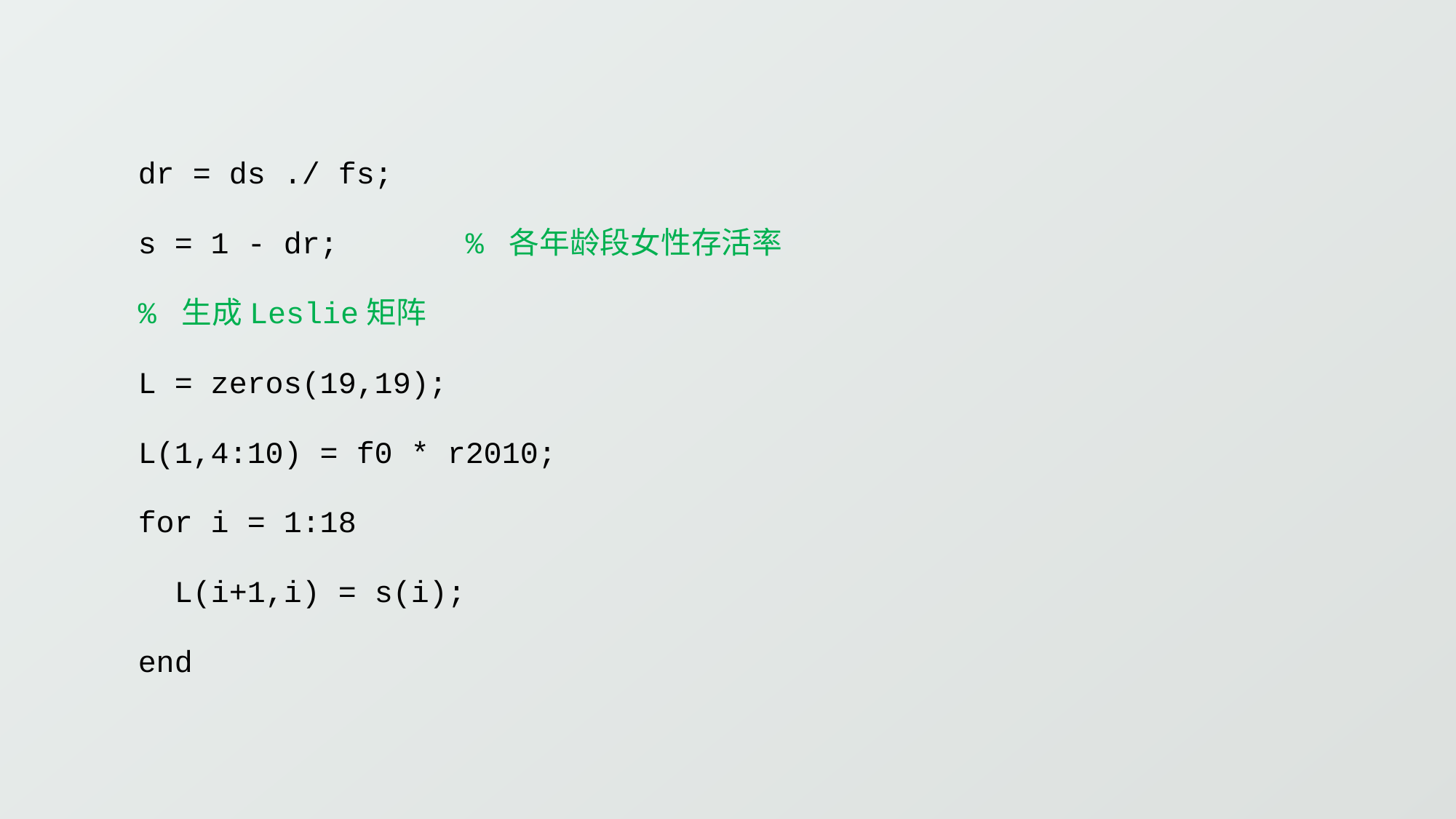

dr = ds ./ fs;
s = 1 - dr;       % 各年龄段女性存活率
% 生成Leslie矩阵
L = zeros(19,19);
L(1,4:10) = f0 * r2010;
for i = 1:18
  L(i+1,i) = s(i);
end